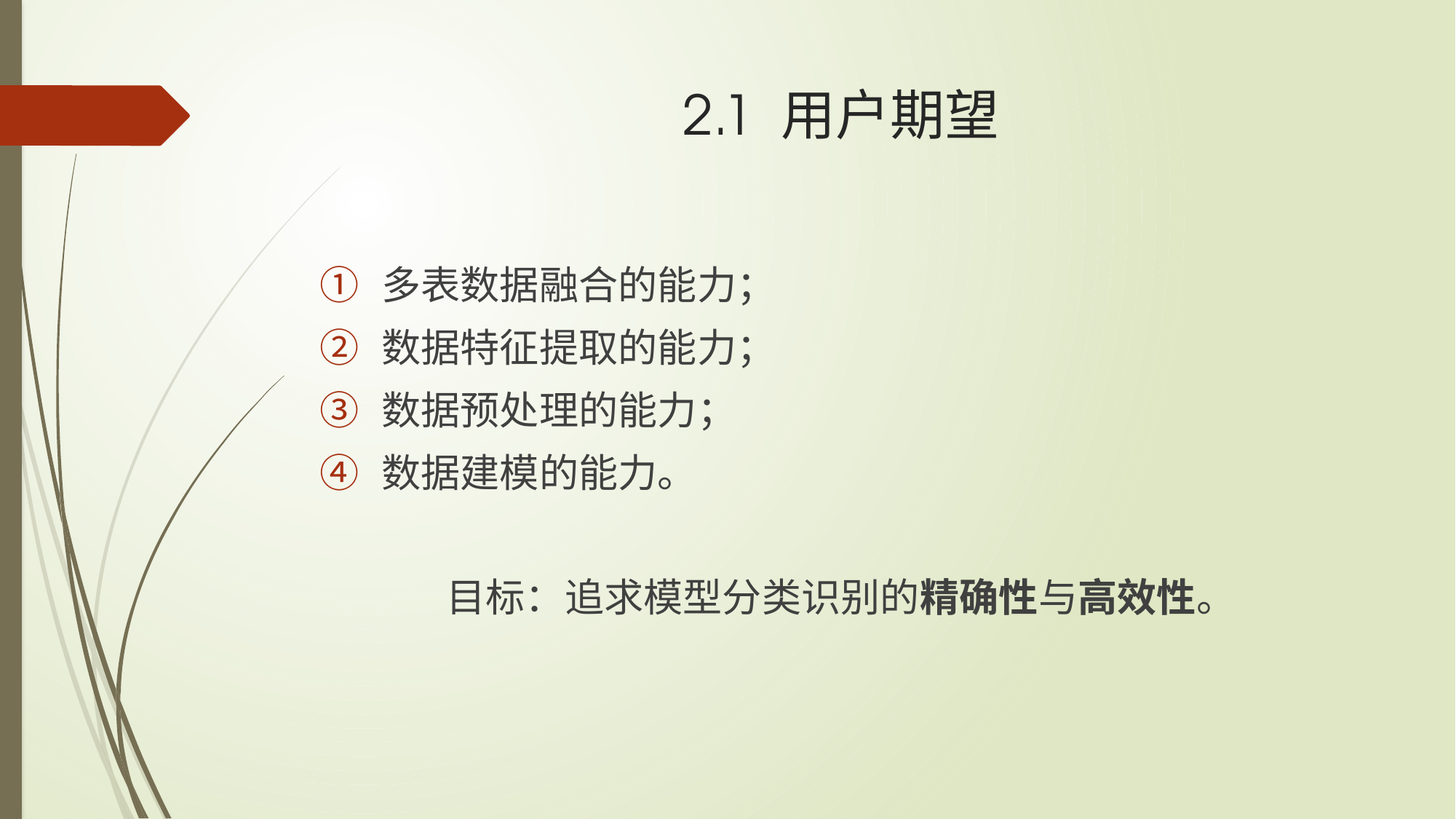

# 2.1 用户期望
多表数据融合的能力；
数据特征提取的能力；
数据预处理的能力；
数据建模的能力。

目标：追求模型分类识别的精确性与高效性。